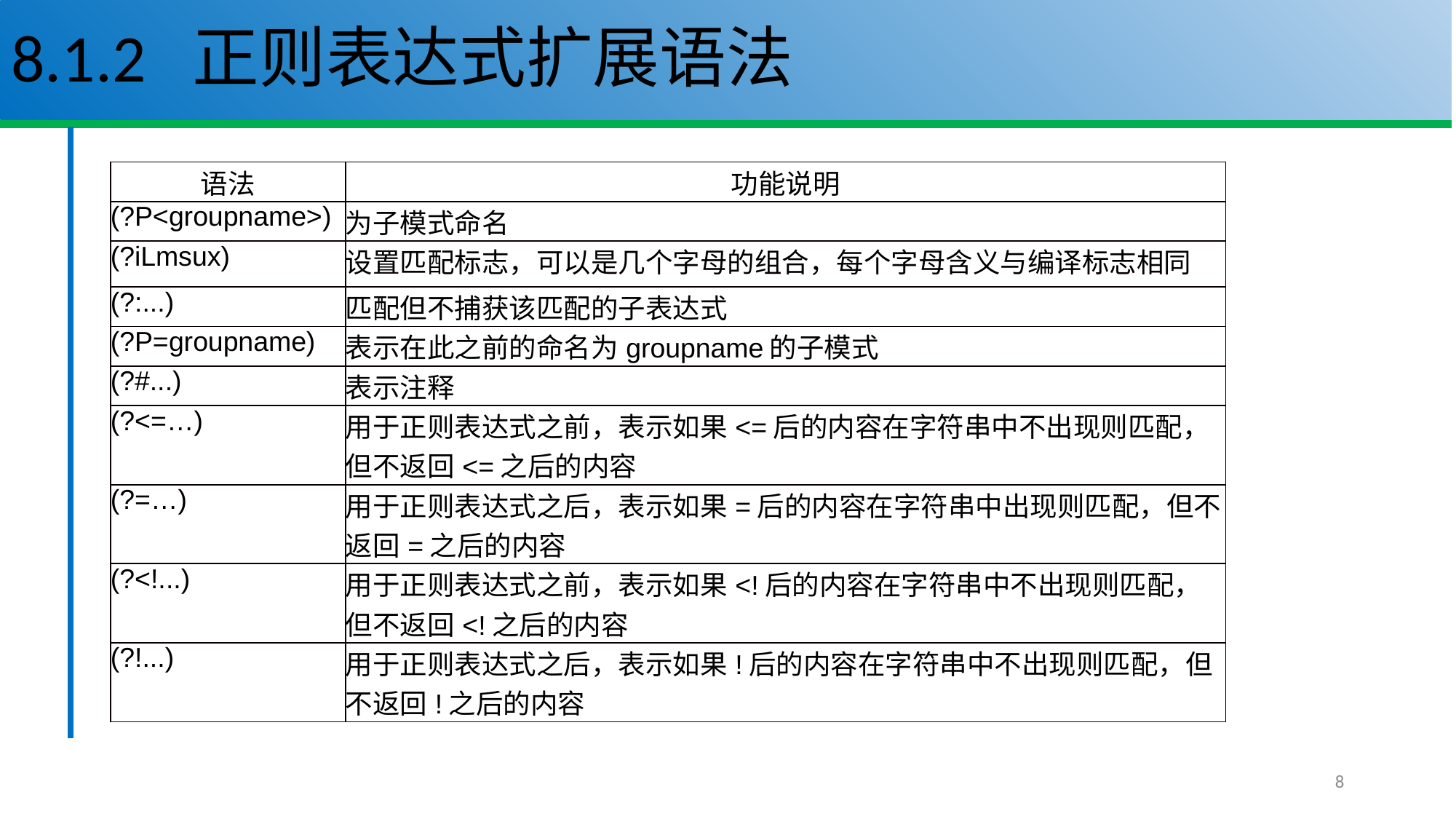

# 8.1.2  正则表达式扩展语法
| 语法 | 功能说明 |
| --- | --- |
| (?P<groupname>) | 为子模式命名 |
| (?iLmsux) | 设置匹配标志，可以是几个字母的组合，每个字母含义与编译标志相同 |
| (?:...) | 匹配但不捕获该匹配的子表达式 |
| (?P=groupname) | 表示在此之前的命名为groupname的子模式 |
| (?#...) | 表示注释 |
| (?<=…) | 用于正则表达式之前，表示如果<=后的内容在字符串中不出现则匹配，但不返回<=之后的内容 |
| (?=…) | 用于正则表达式之后，表示如果=后的内容在字符串中出现则匹配，但不返回=之后的内容 |
| (?<!...) | 用于正则表达式之前，表示如果<!后的内容在字符串中不出现则匹配，但不返回<!之后的内容 |
| (?!...) | 用于正则表达式之后，表示如果!后的内容在字符串中不出现则匹配，但不返回!之后的内容 |
8